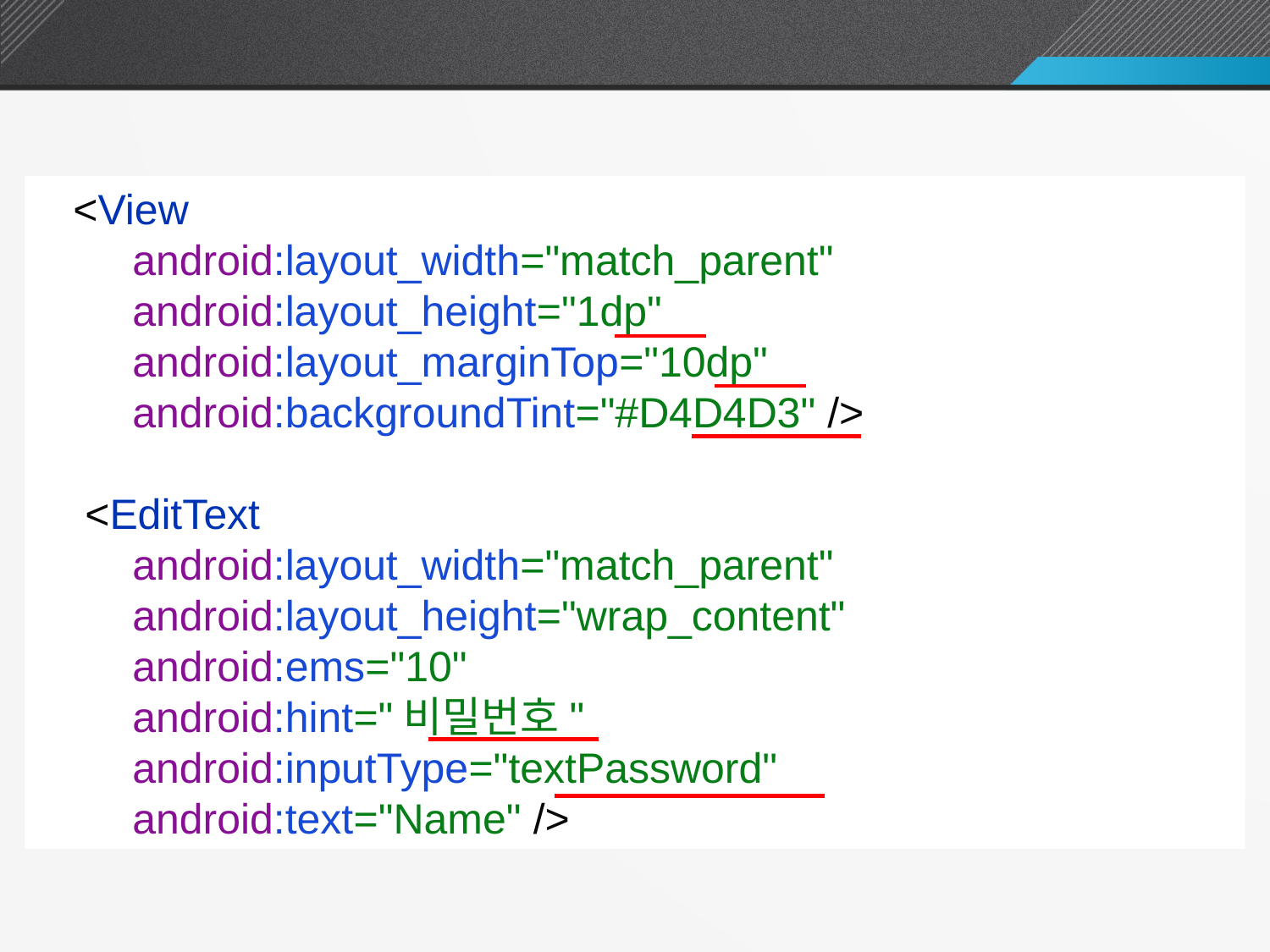

화면구성 XML 코드: 비밀번호 확인 화면(계속)
   <View
        android:layout_width="match_parent"
        android:layout_height="1dp"
        android:layout_marginTop="10dp"
        android:backgroundTint="#D4D4D3" />
    <EditText
        android:layout_width="match_parent"
        android:layout_height="wrap_content"
        android:ems="10"
        android:hint="비밀번호"
        android:inputType="textPassword"
        android:text="Name" />